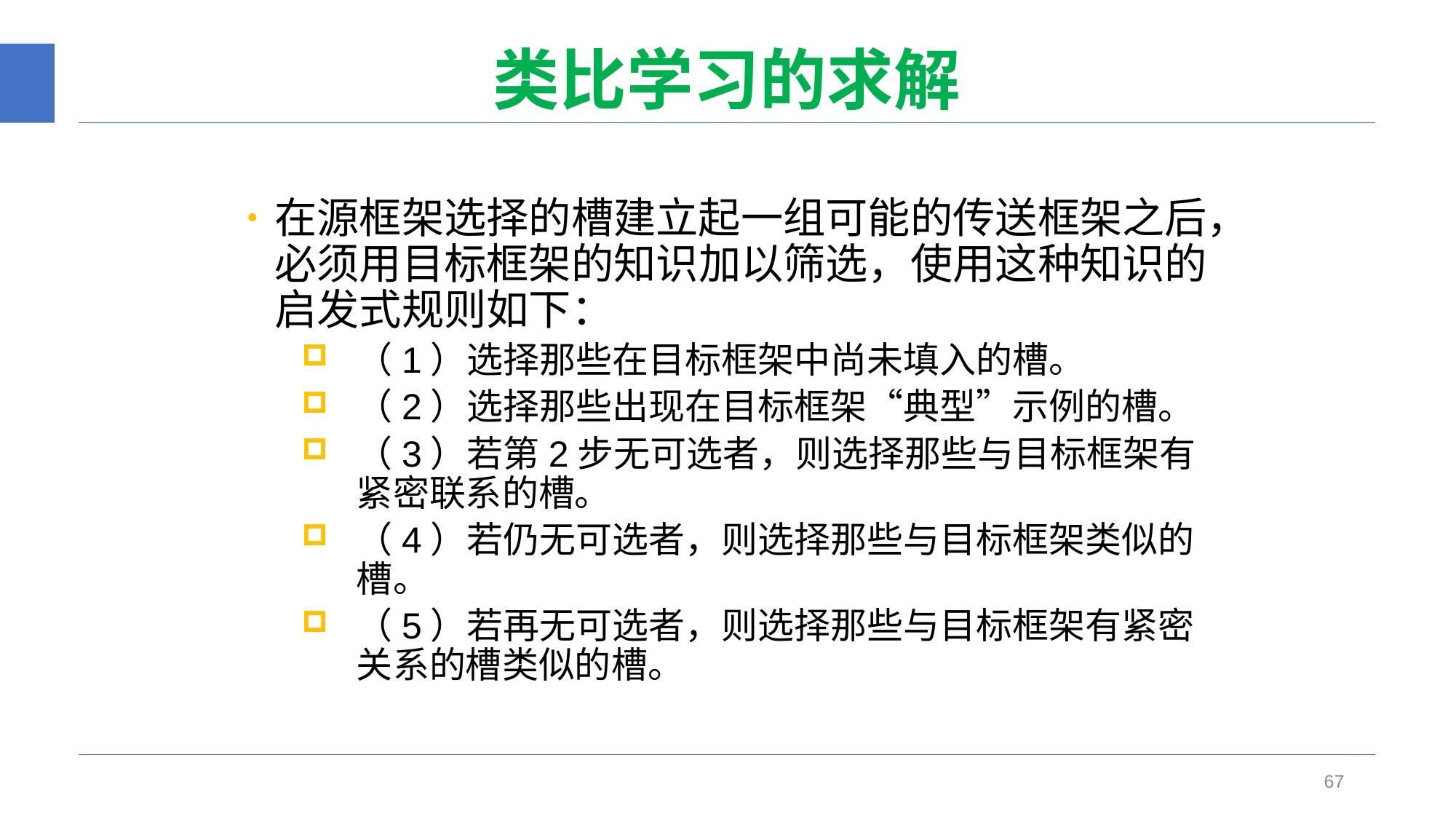

# 类比学习的求解
在源框架选择的槽建立起一组可能的传送框架之后，必须用目标框架的知识加以筛选，使用这种知识的启发式规则如下：
（1）选择那些在目标框架中尚未填入的槽。
（2）选择那些出现在目标框架“典型”示例的槽。
（3）若第2步无可选者，则选择那些与目标框架有紧密联系的槽。
（4）若仍无可选者，则选择那些与目标框架类似的槽。
（5）若再无可选者，则选择那些与目标框架有紧密关系的槽类似的槽。
67